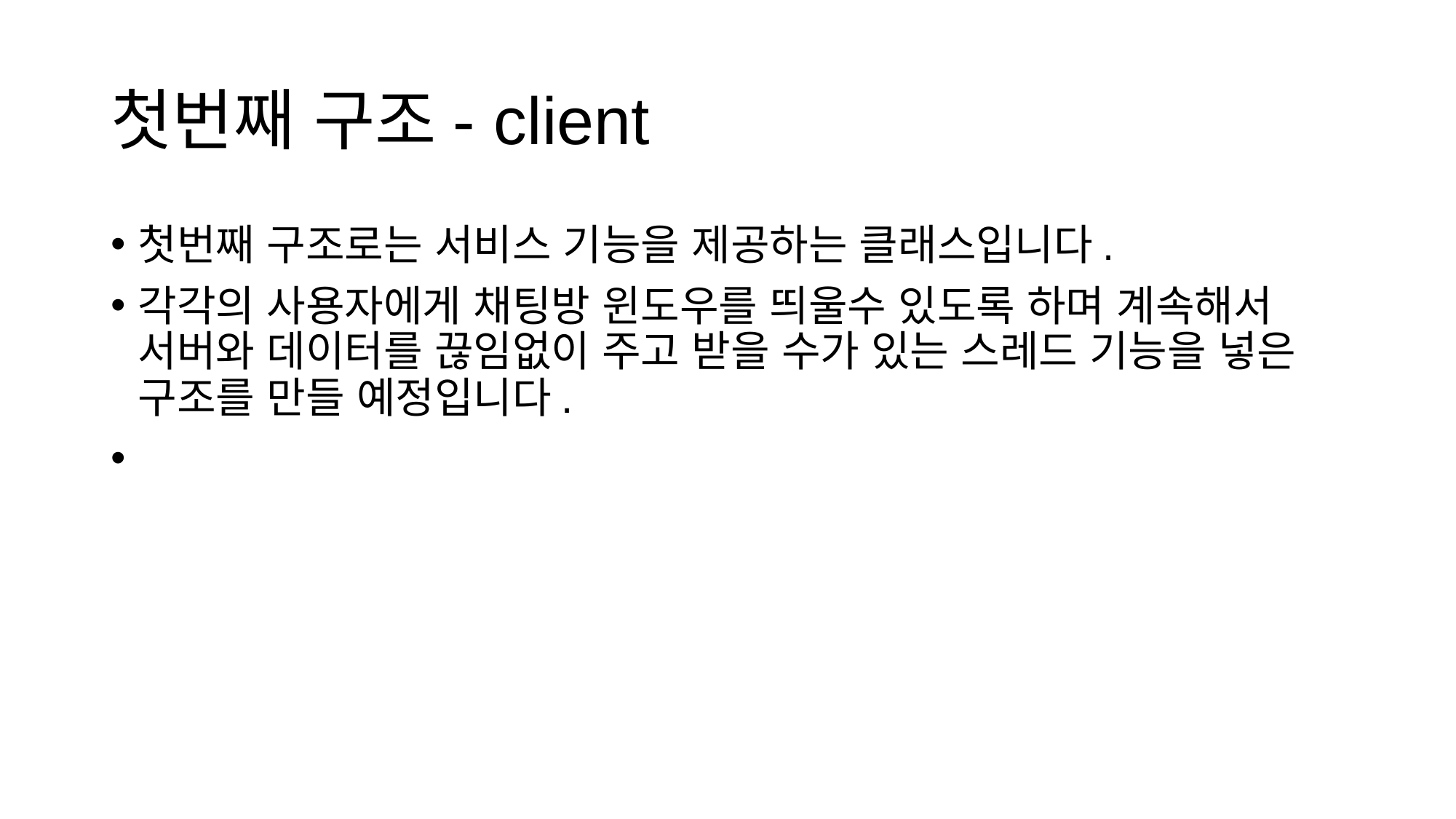

# 첫번째 구조- client
첫번째 구조로는 서비스 기능을 제공하는 클래스입니다.
각각의 사용자에게 채팅방 윈도우를 띄울수 있도록 하며 계속해서 서버와 데이터를 끊임없이 주고 받을 수가 있는 스레드 기능을 넣은 구조를 만들 예정입니다.